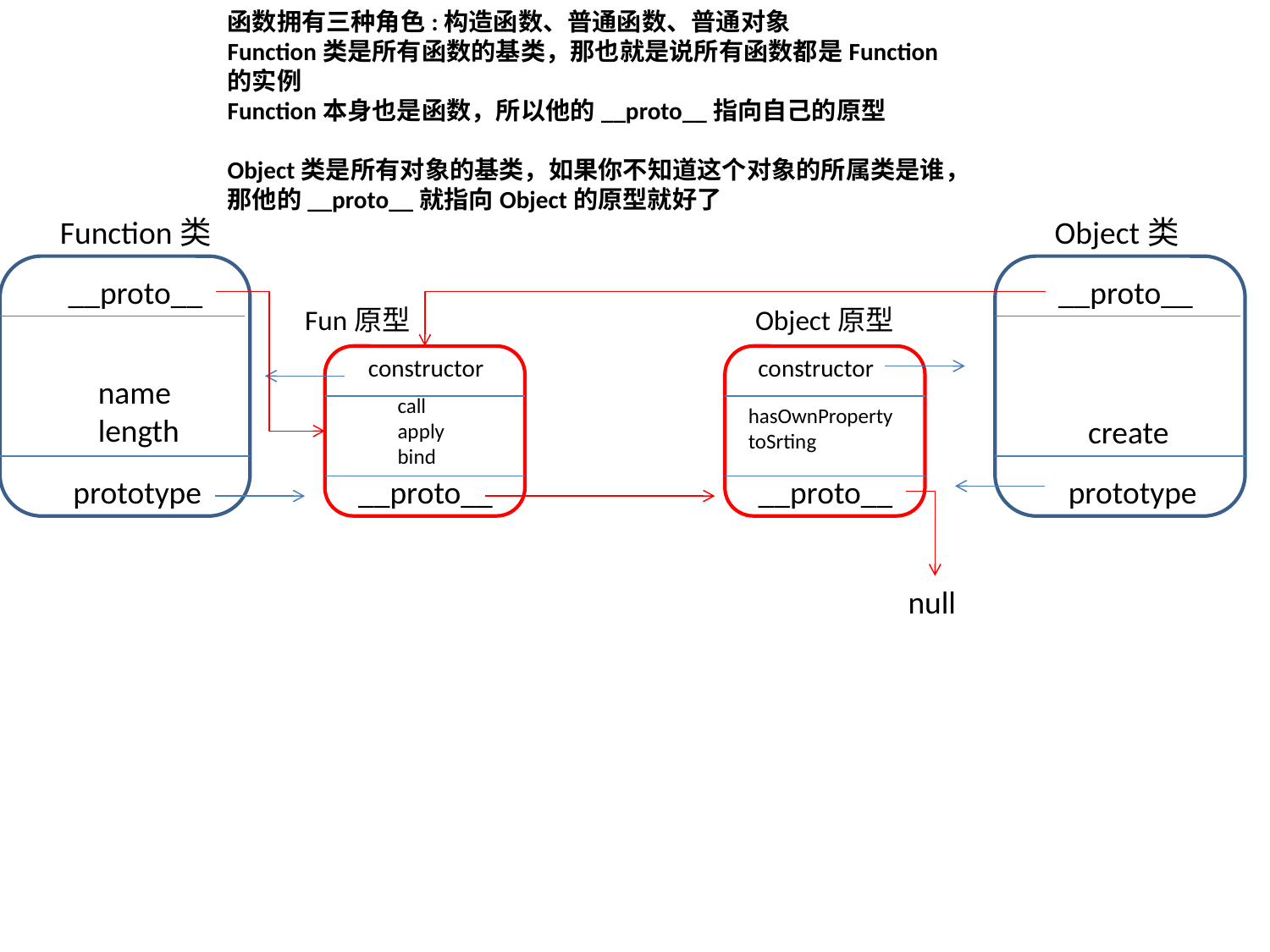

函数拥有三种角色:构造函数、普通函数、普通对象
Function类是所有函数的基类，那也就是说所有函数都是Function的实例
Function本身也是函数，所以他的__proto__指向自己的原型

Object类是所有对象的基类，如果你不知道这个对象的所属类是谁，那他的__proto__就指向Object的原型就好了
Function类
Object类

__proto__
__proto__
Fun原型
Object原型

constructor

constructor
name
length
call
apply
bind
hasOwnProperty
toSrting
create
prototype
__proto__
__proto__
prototype
null